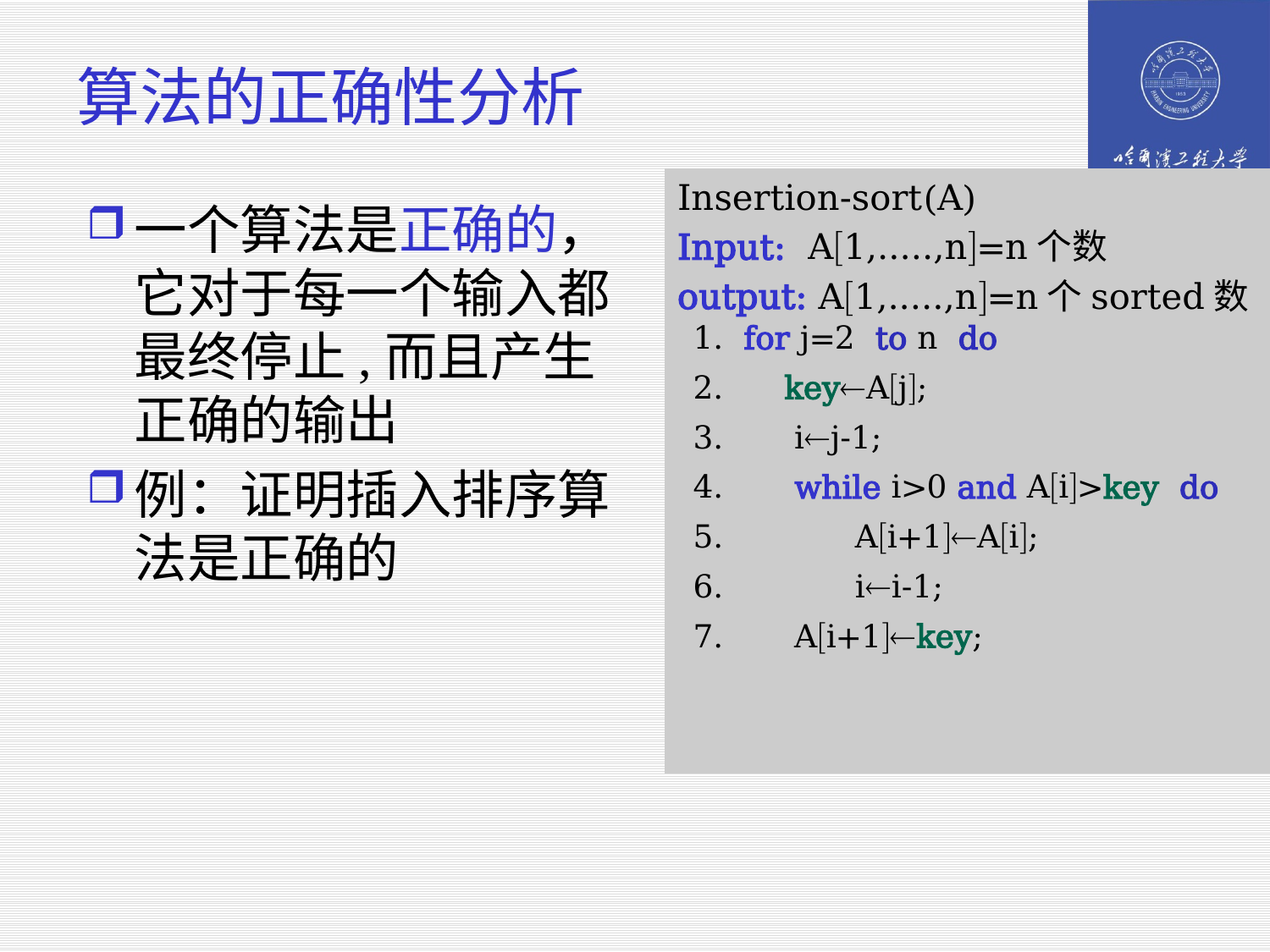

# 算法的正确性分析
Insertion-sort(A)
Input:  A[1,.....,n]=n个数
output: A[1,.....,n]=n个sorted数
1.  for j=2  to n  do
2.      key←A[j];
3.       i←j-1;
4.       while i>0 and A[i]>key  do
5.             A[i+1]←A[i];
6.             i←i-1;
7.       A[i+1]←key;

一个算法是正确的，它对于每一个输入都最终停止,而且产生正确的输出
例：证明插入排序算法是正确的